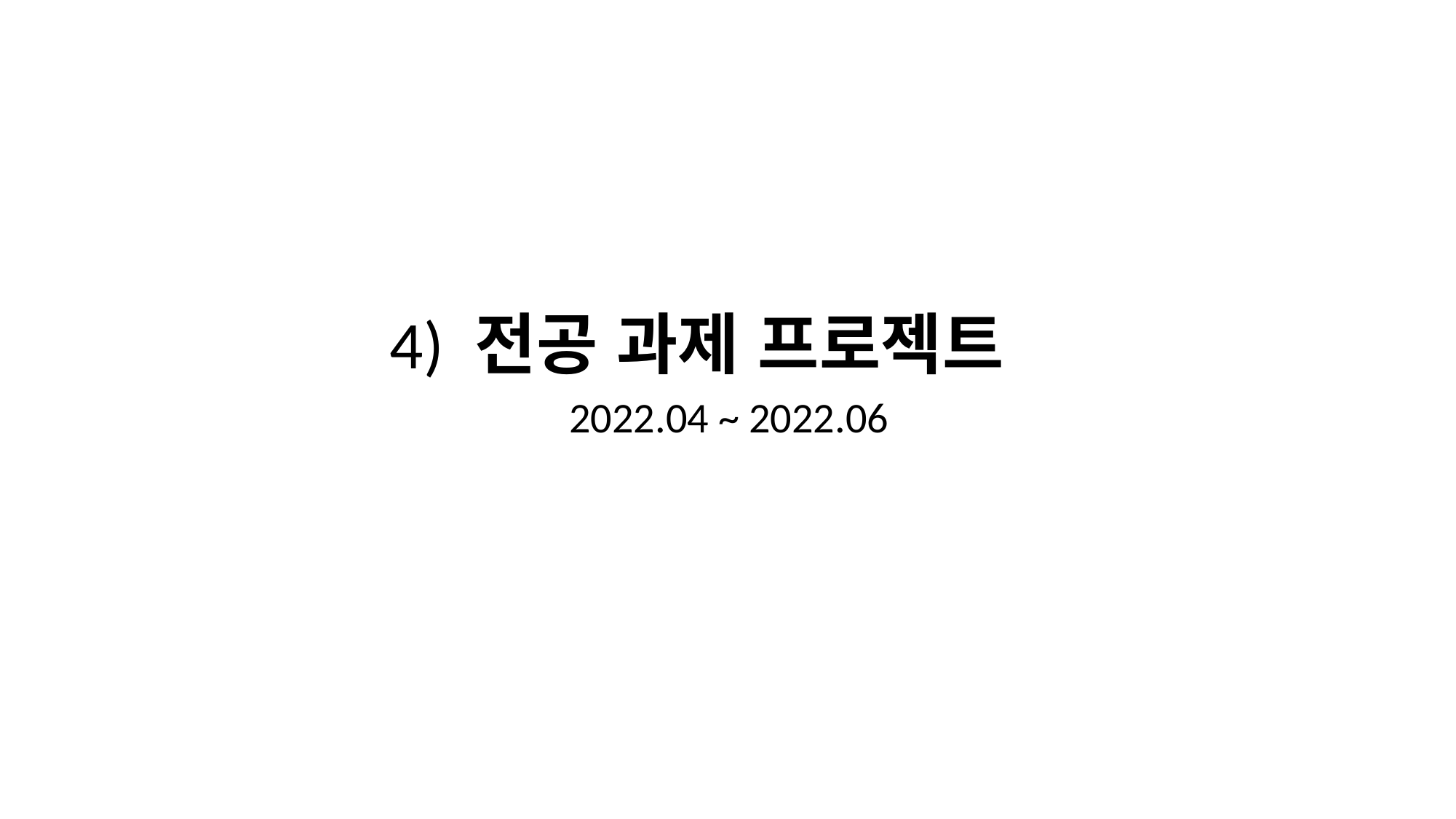

# 4) 전공 과제 프로젝트
2022.04 ~ 2022.06